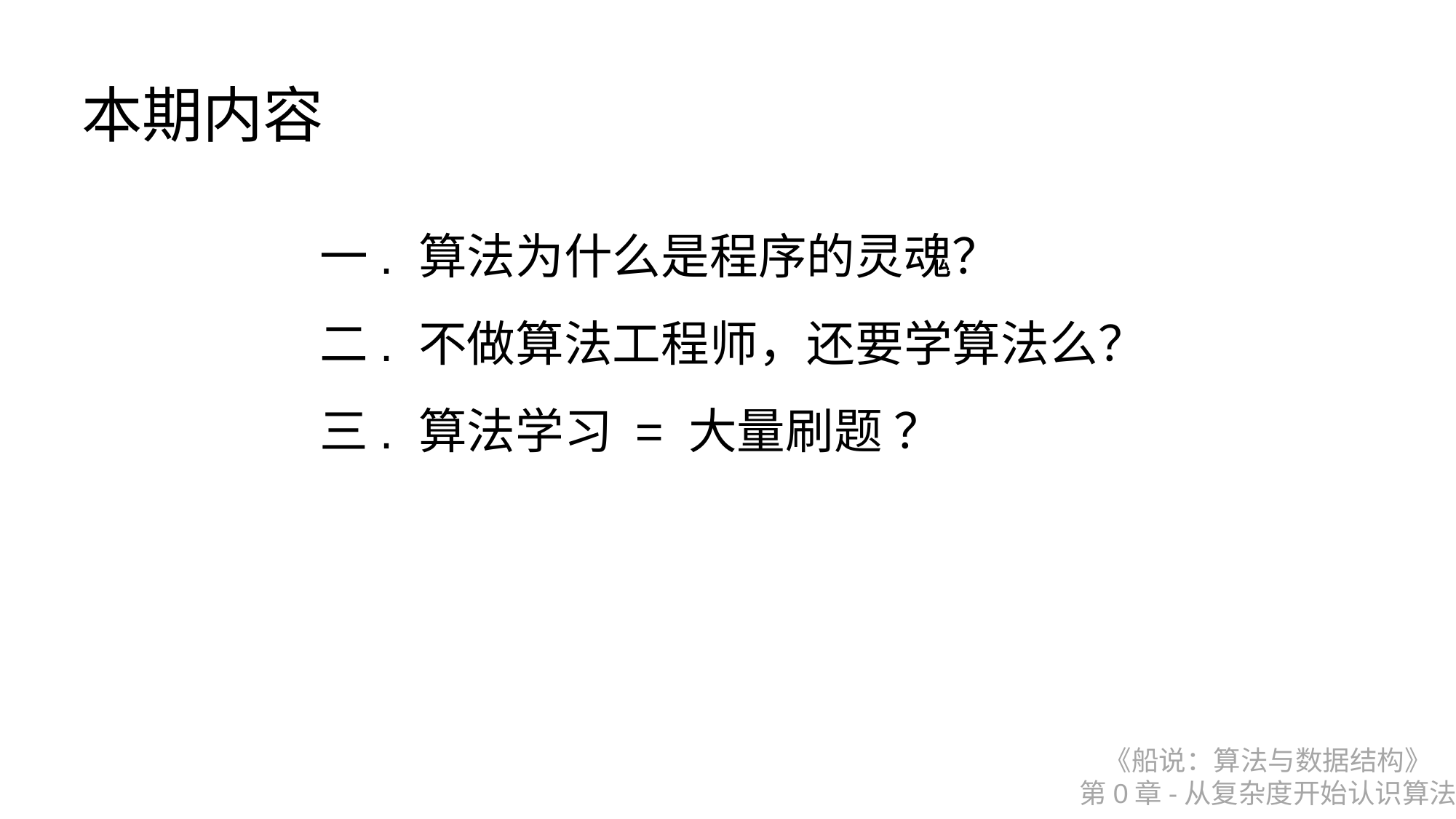

本期内容
一. 算法为什么是程序的灵魂？
二. 不做算法工程师，还要学算法么？
三. 算法学习 = 大量刷题 ？